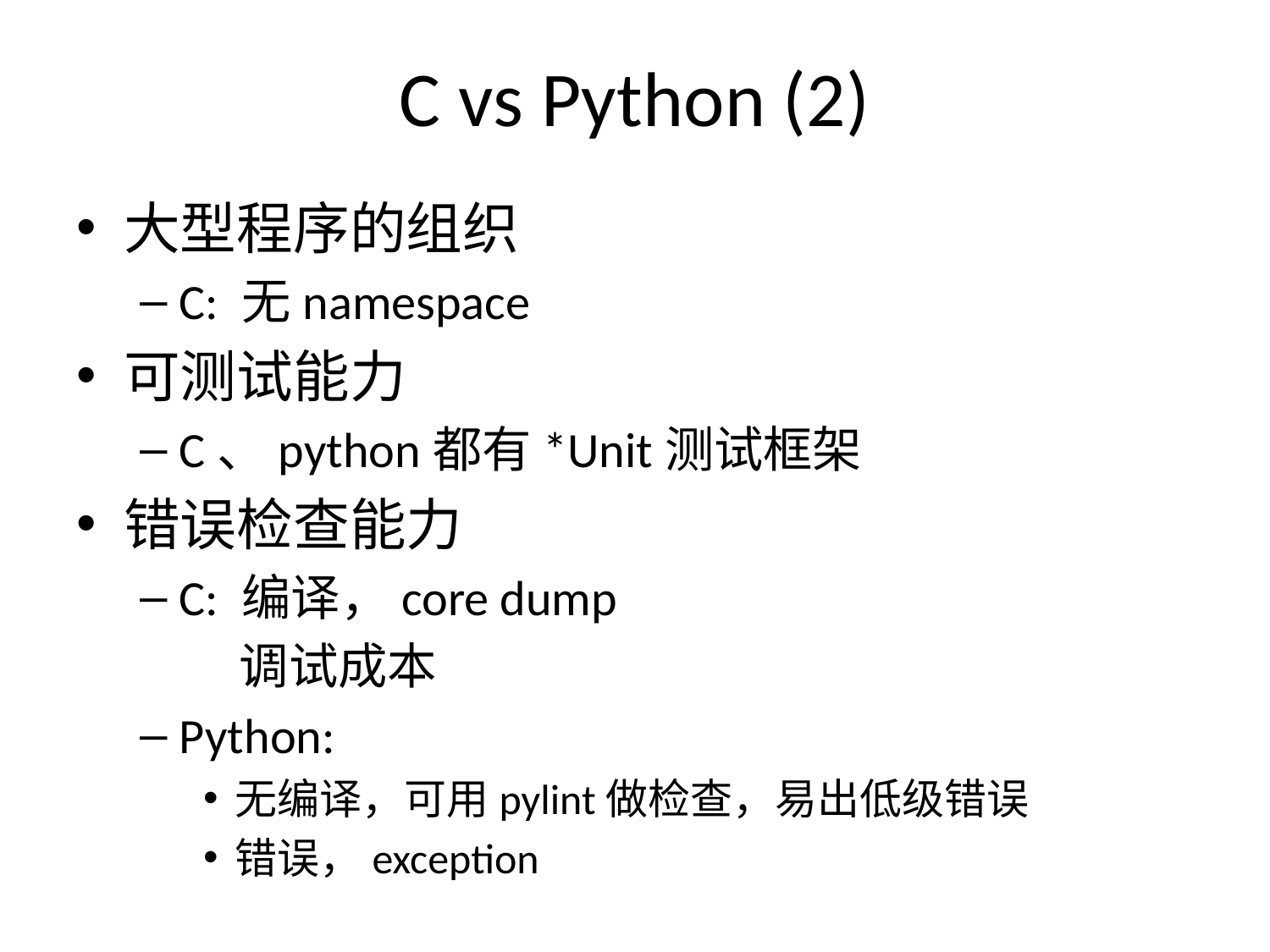

# C vs Python (2)
大型程序的组织
C: 无namespace
可测试能力
C、python都有*Unit测试框架
错误检查能力
C: 编译，core dump
        调试成本
Python:
无编译，可用pylint做检查，易出低级错误
错误，exception